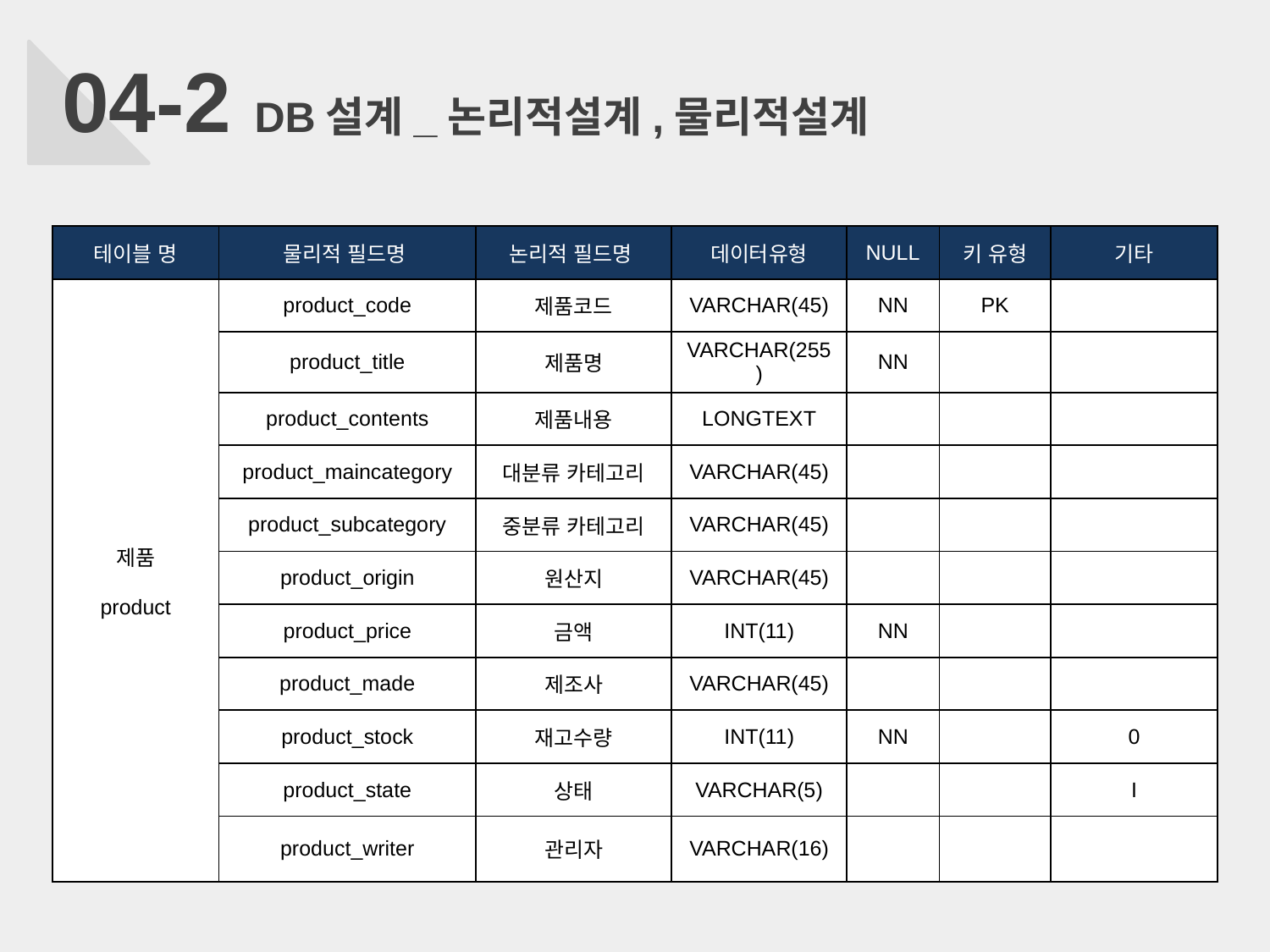

04-2 DB설계_논리적설계,물리적설계

| 테이블 명 | 물리적 필드명 | 논리적 필드명 | 데이터유형 | NULL | 키 유형 | 기타 |
| --- | --- | --- | --- | --- | --- | --- |
| 제품 product | product\_code | 제품코드 | VARCHAR(45) | NN | PK |  |
|  | product\_title | 제품명 | VARCHAR(255) | NN |  |  |
|  | product\_contents | 제품내용 | LONGTEXT |  |  |  |
|  | product\_maincategory | 대분류 카테고리 | VARCHAR(45) |  |  |  |
|  | product\_subcategory | 중분류 카테고리 | VARCHAR(45) |  |  |  |
|  | product\_origin | 원산지 | VARCHAR(45) |  |  |  |
|  | product\_price | 금액 | INT(11) | NN |  |  |
|  | product\_made | 제조사 | VARCHAR(45) |  |  |  |
|  | product\_stock | 재고수량 | INT(11) | NN |  | 0 |
|  | product\_state | 상태 | VARCHAR(5) |  |  | I |
|  | product\_writer | 관리자 | VARCHAR(16) |  |  |  |